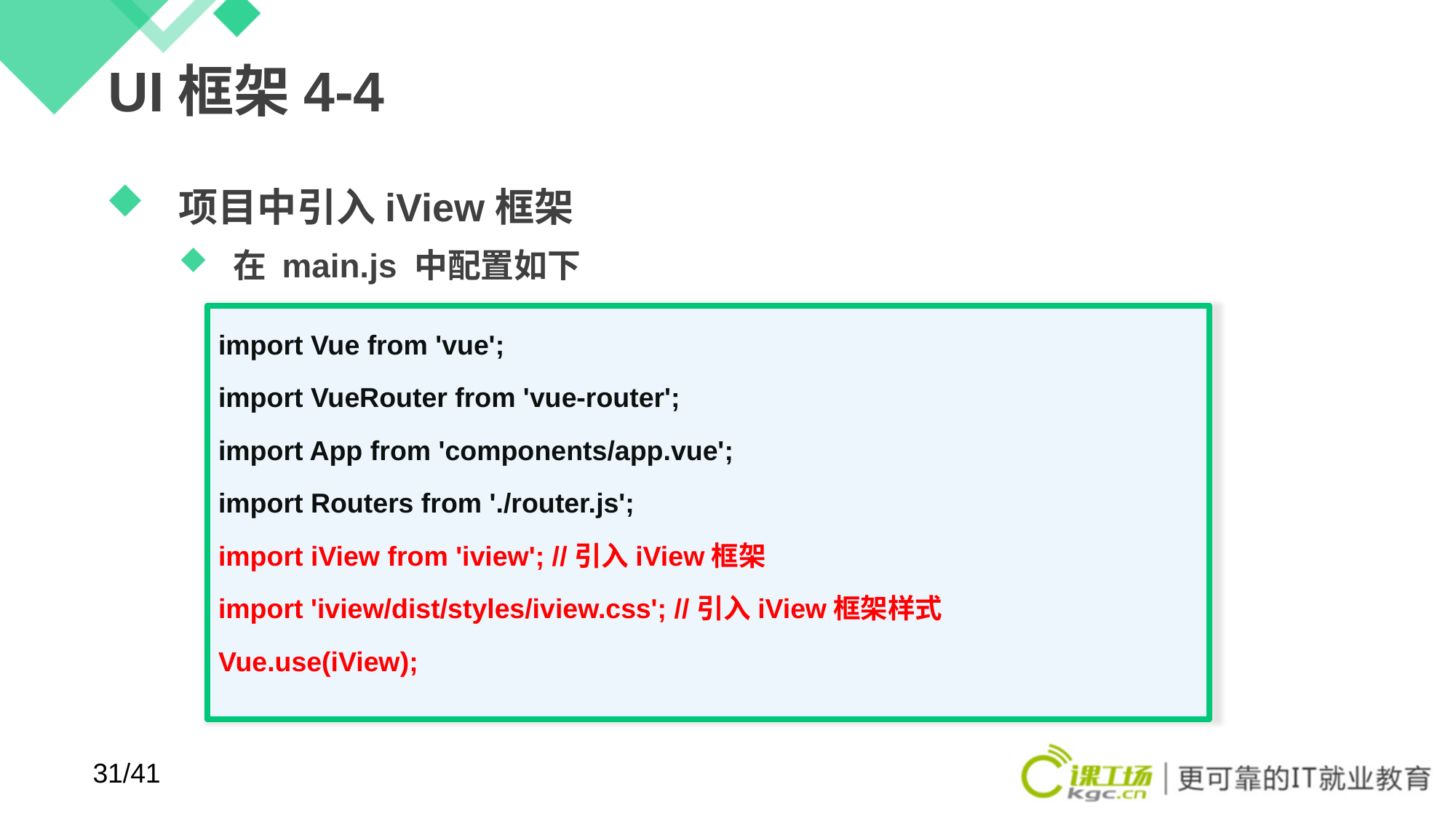

# UI框架4-4
项目中引入iView框架
在 main.js 中配置如下

import Vue from 'vue';
import VueRouter from 'vue-router';
import App from 'components/app.vue';
import Routers from './router.js';
import iView from 'iview'; //引入iView框架
import 'iview/dist/styles/iview.css'; //引入iView框架样式
Vue.use(iView);